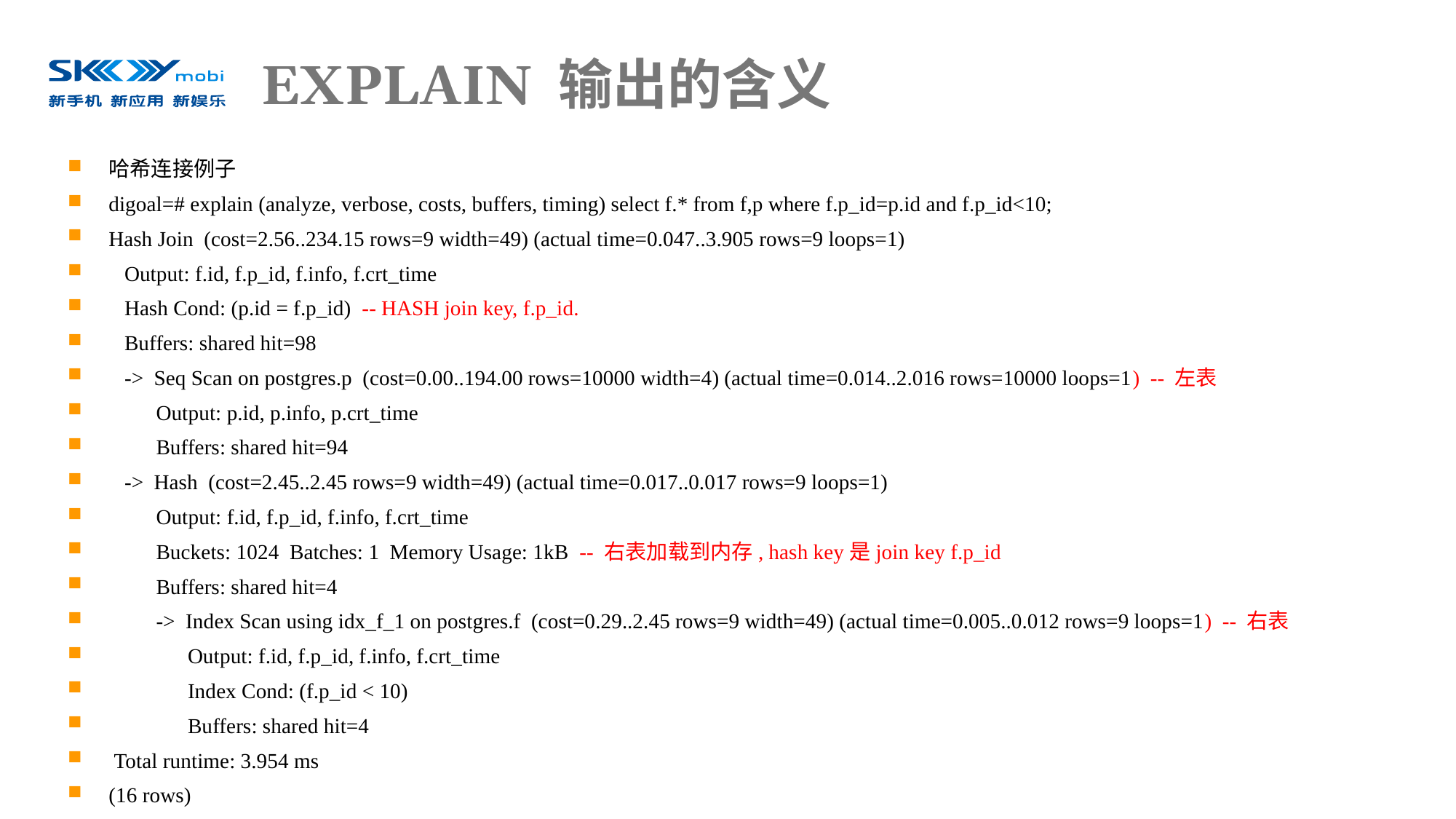

# EXPLAIN 输出的含义
哈希连接例子
digoal=# explain (analyze, verbose, costs, buffers, timing) select f.* from f,p where f.p_id=p.id and f.p_id<10;
Hash Join  (cost=2.56..234.15 rows=9 width=49) (actual time=0.047..3.905 rows=9 loops=1)
   Output: f.id, f.p_id, f.info, f.crt_time
   Hash Cond: (p.id = f.p_id)  -- HASH join key, f.p_id.
   Buffers: shared hit=98
   ->  Seq Scan on postgres.p  (cost=0.00..194.00 rows=10000 width=4) (actual time=0.014..2.016 rows=10000 loops=1)  -- 左表
         Output: p.id, p.info, p.crt_time
         Buffers: shared hit=94
   ->  Hash  (cost=2.45..2.45 rows=9 width=49) (actual time=0.017..0.017 rows=9 loops=1)
         Output: f.id, f.p_id, f.info, f.crt_time
         Buckets: 1024  Batches: 1  Memory Usage: 1kB  -- 右表加载到内存, hash key是join key f.p_id
         Buffers: shared hit=4
         ->  Index Scan using idx_f_1 on postgres.f  (cost=0.29..2.45 rows=9 width=49) (actual time=0.005..0.012 rows=9 loops=1)  -- 右表
               Output: f.id, f.p_id, f.info, f.crt_time
               Index Cond: (f.p_id < 10)
               Buffers: shared hit=4
 Total runtime: 3.954 ms
(16 rows)